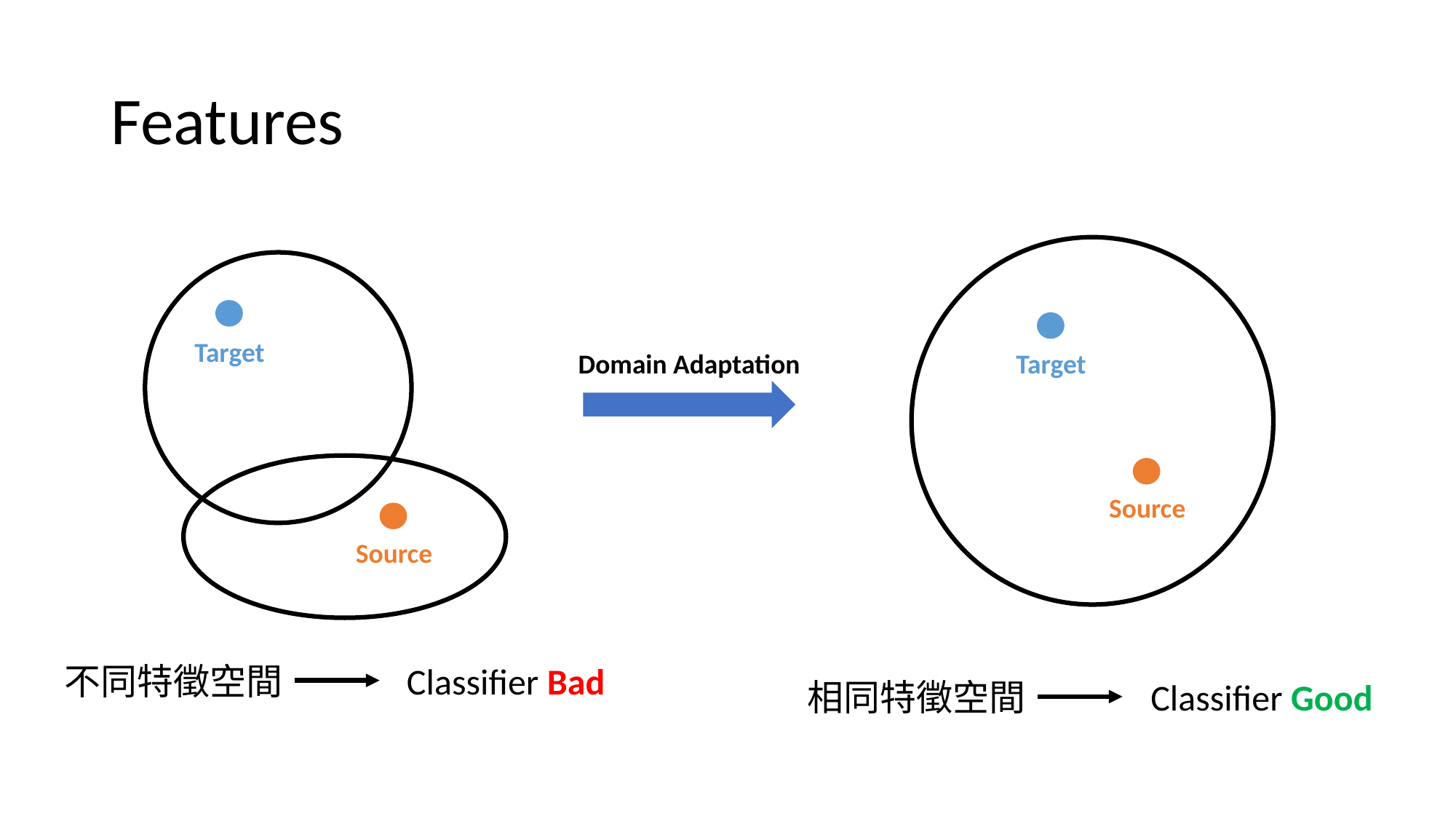

# Features

Target
Domain Adaptation
Target

Source

Source
Classifier Bad
不同特徵空間
Classifier Good
相同特徵空間